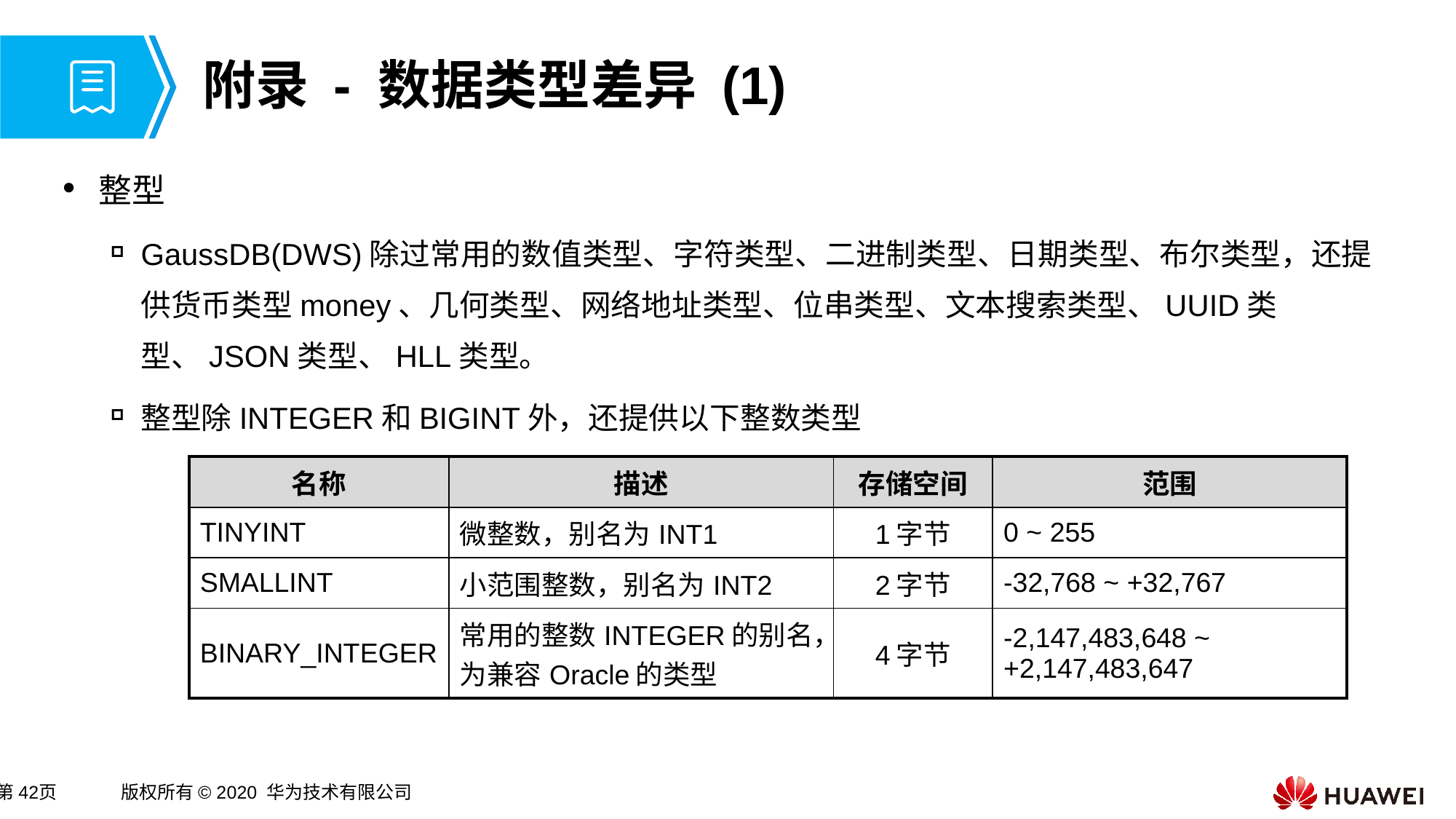

# 附录 - 数据类型差异 (1)
整型
GaussDB(DWS)除过常用的数值类型、字符类型、二进制类型、日期类型、布尔类型，还提供货币类型money、几何类型、网络地址类型、位串类型、文本搜索类型、UUID类型、JSON类型、HLL类型。
整型除INTEGER和BIGINT外，还提供以下整数类型

| 名称​ | 描述​ | 存储空间​ | 范围​ |
| --- | --- | --- | --- |
| TINYINT​ | 微整数，别名为INT1​ | 1字节​ | 0 ~ 255​ |
| SMALLINT​ | 小范围整数，别名为INT2​ | 2字节​ | -32,768 ~ +32,767​ |
| BINARY\_INTEGER​ | 常用的整数INTEGER的别名，为兼容Oracle的类型​ | 4字节​ | -2,147,483,648 ~ +2,147,483,647​ |